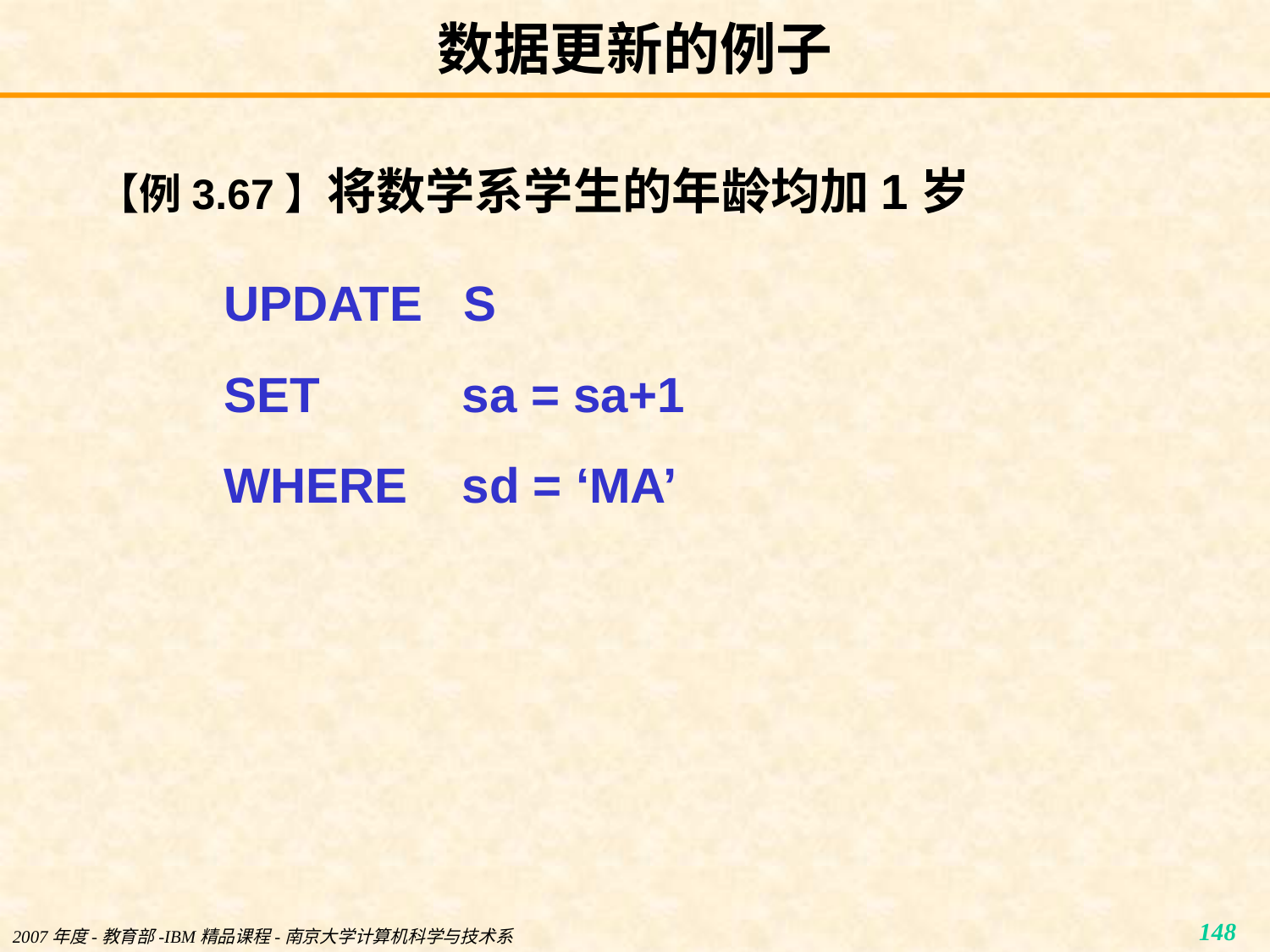

# 数据更新的例子
【例3.67】将数学系学生的年龄均加1岁
UPDATE   S
SET           sa = sa+1
WHERE    sd = ‘MA’
148
2007年度-教育部-IBM精品课程-南京大学计算机科学与技术系